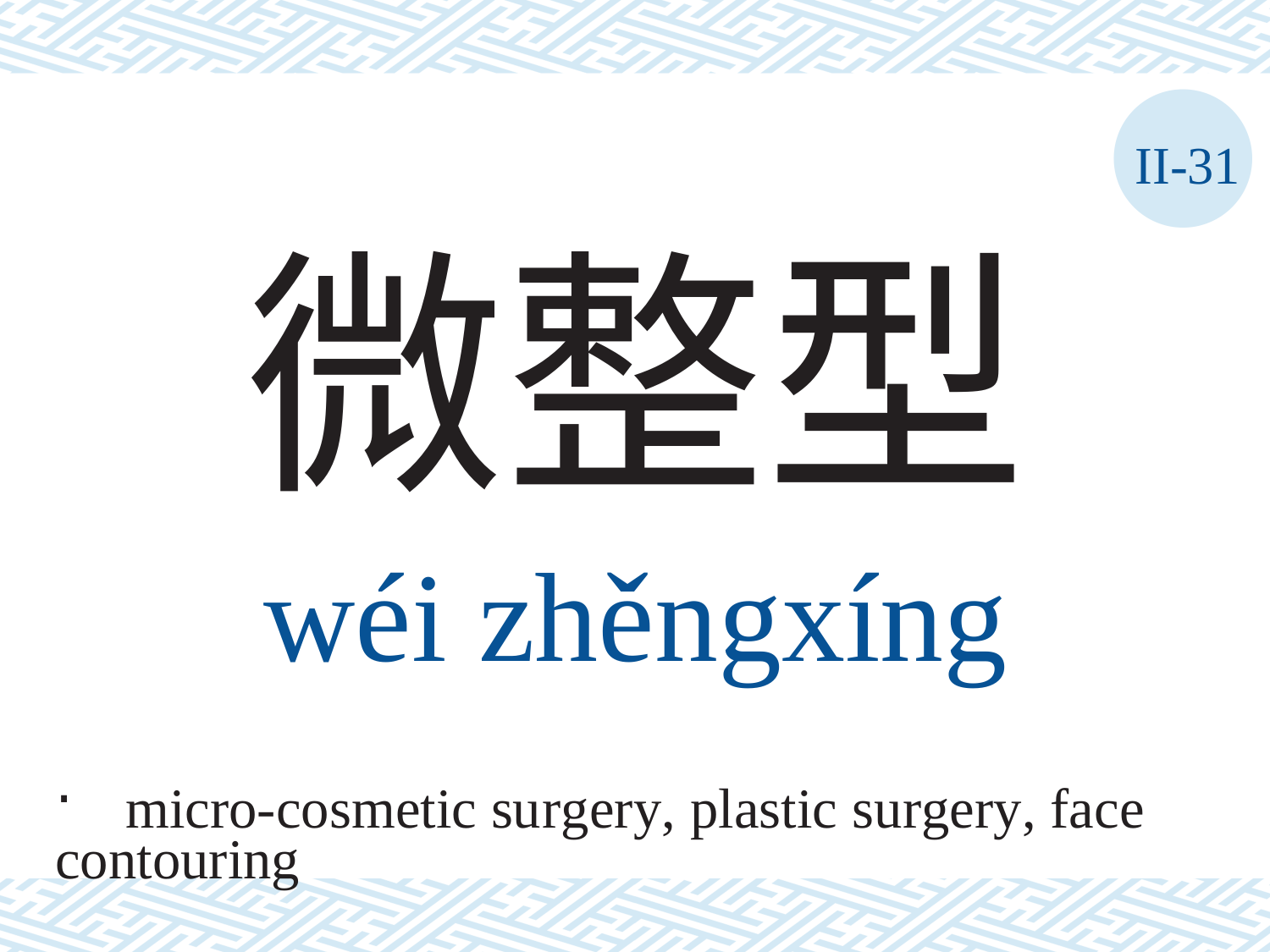

II-31
微整型
wéi	zhěngxíng
micro-cosmetic surgery, plastic surgery, face
contouring